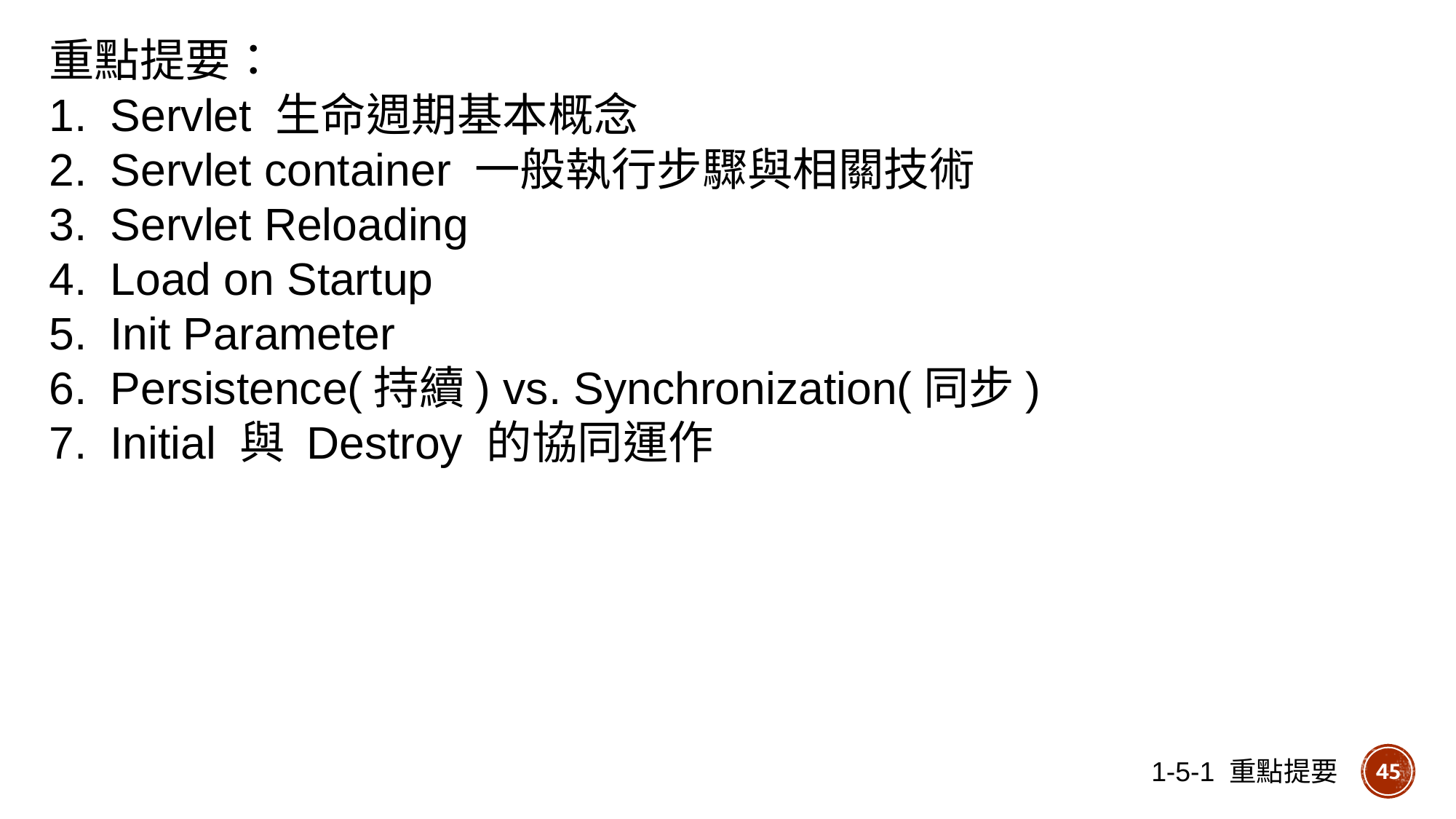

重點提要：
Servlet 生命週期基本概念
Servlet container 一般執行步驟與相關技術
Servlet Reloading
Load on Startup
Init Parameter
Persistence(持續) vs. Synchronization(同步)
Initial 與 Destroy 的協同運作

1-5-1 重點提要
45